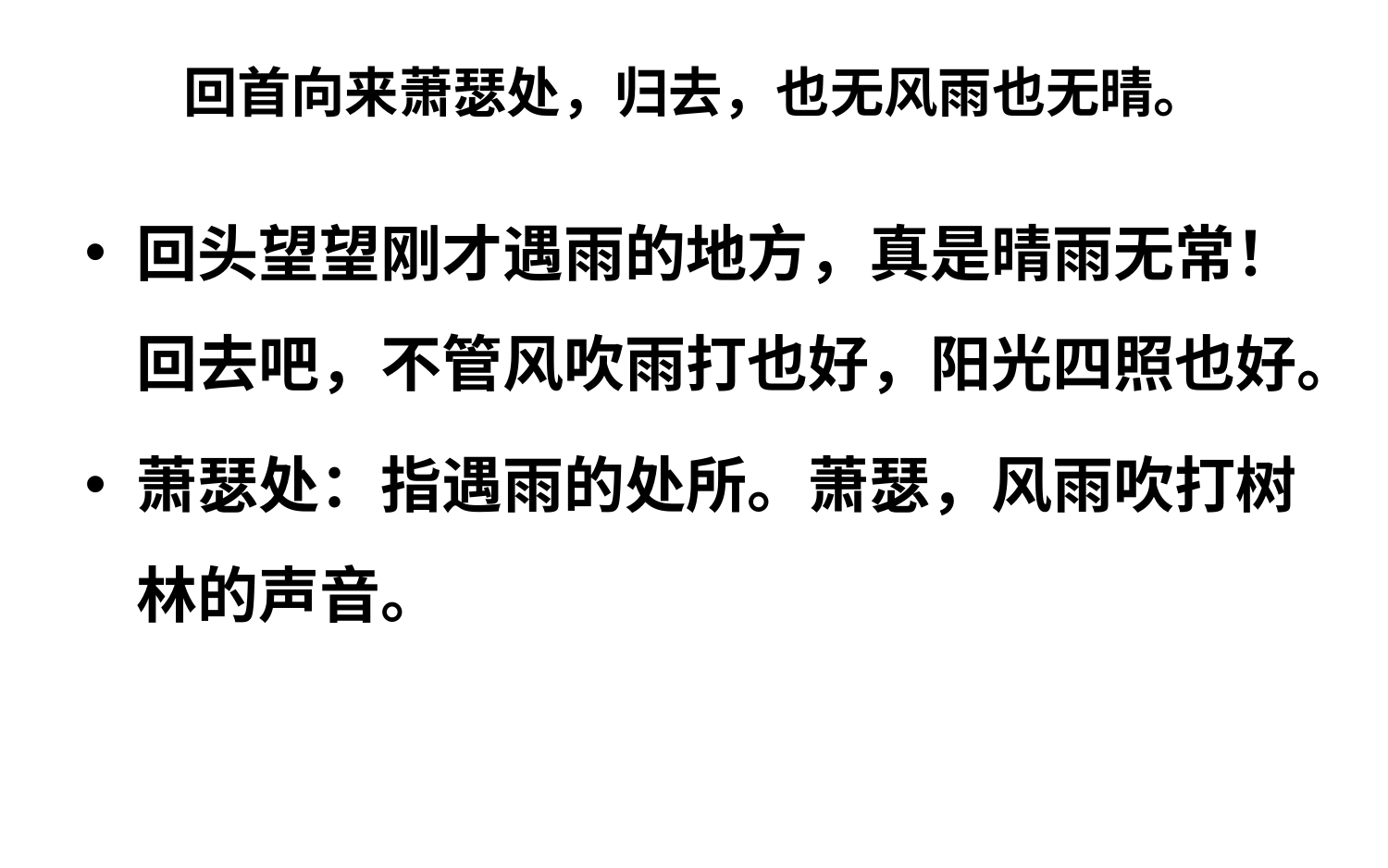

# 回首向来萧瑟处，归去，也无风雨也无晴。
回头望望刚才遇雨的地方，真是晴雨无常！回去吧，不管风吹雨打也好，阳光四照也好。
萧瑟处：指遇雨的处所。萧瑟，风雨吹打树林的声音。